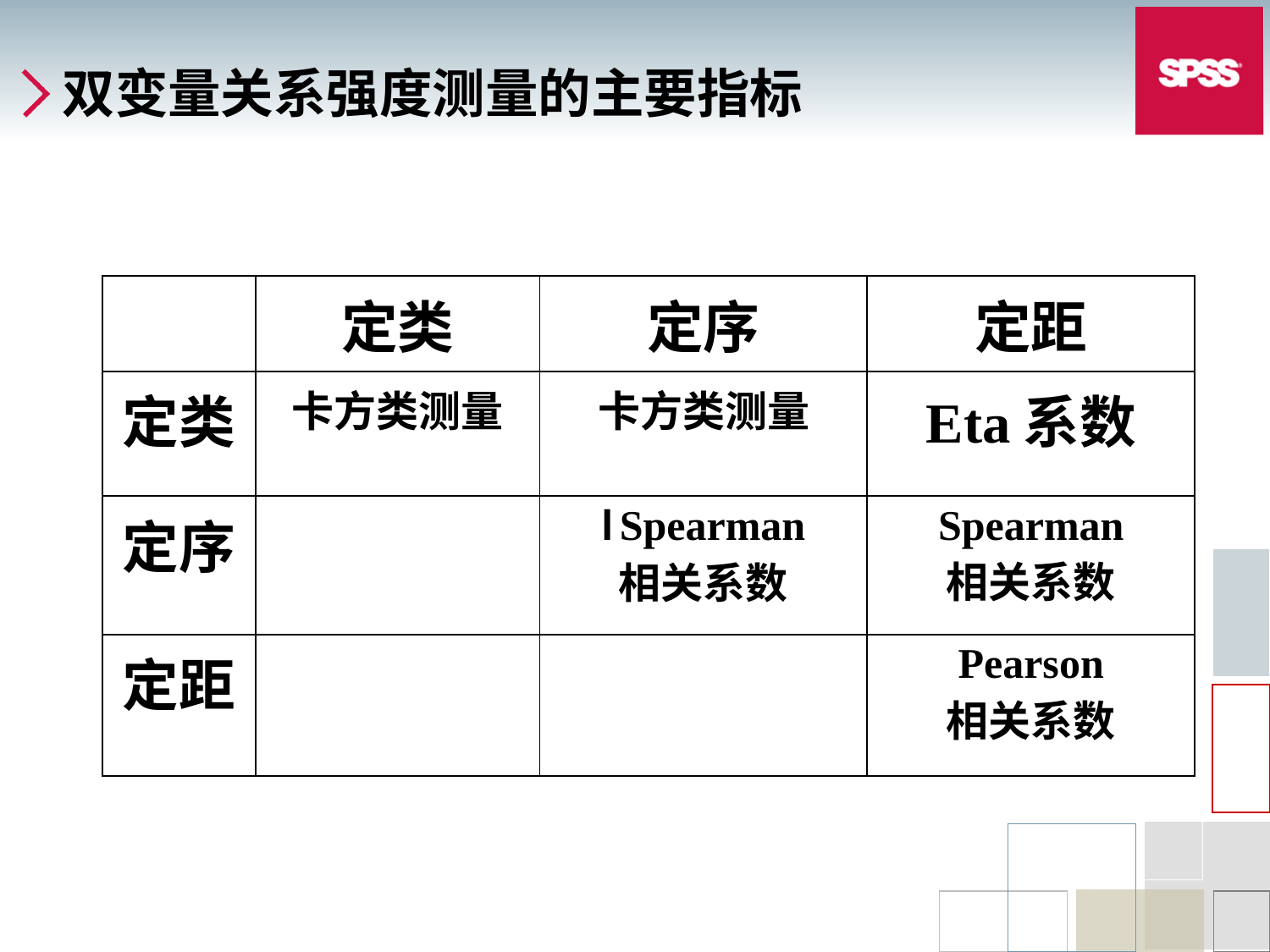

# 双变量关系强度测量的主要指标
|  | 定类 | 定序 | 定距 |
| --- | --- | --- | --- |
| 定类 | 卡方类测量 | 卡方类测量 | Eta系数 |
| 定序 |  | l  Spearman 相关系数 | Spearman 相关系数 |
| 定距 |  |  | Pearson 相关系数 |